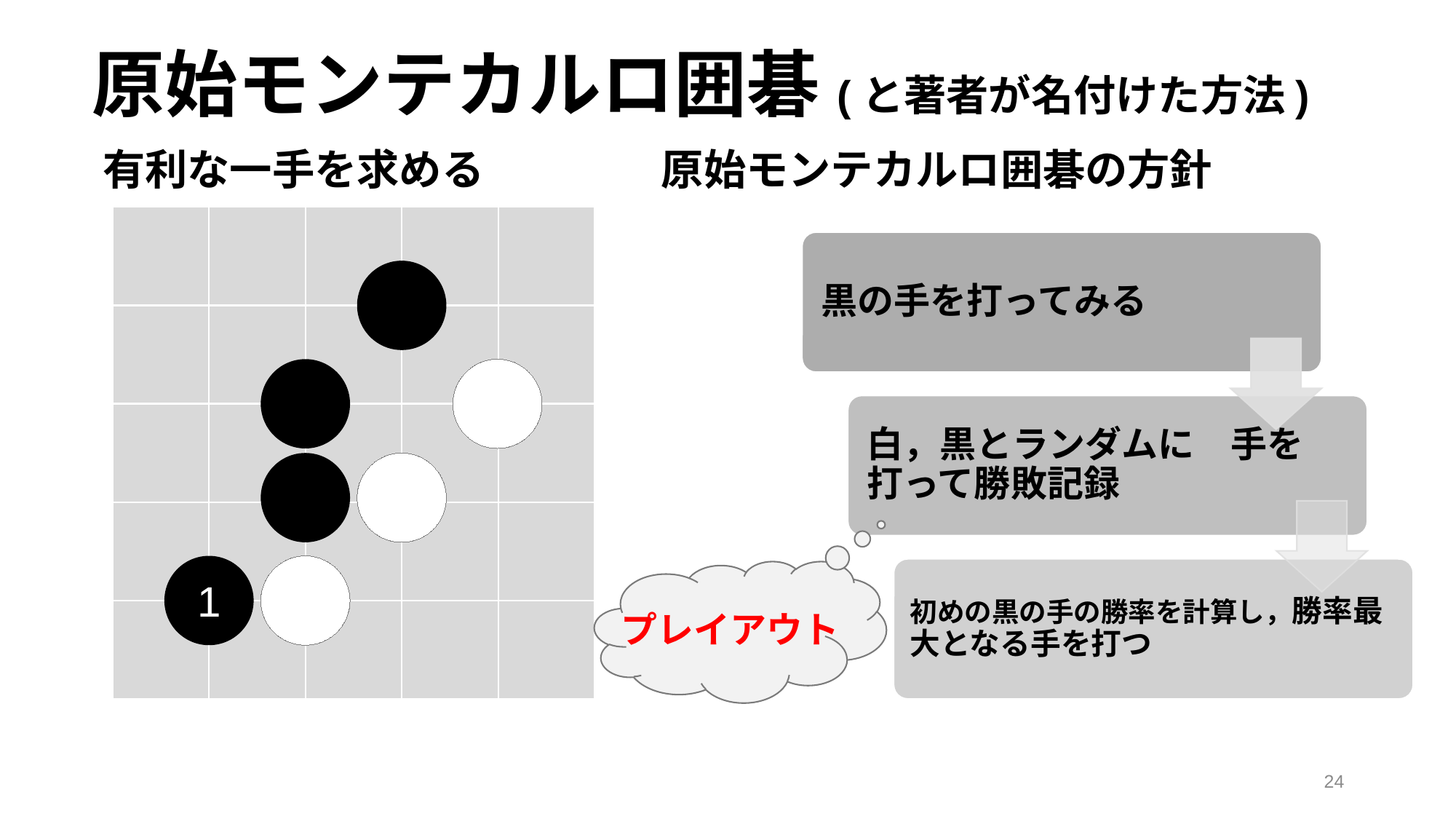

原始モンテカルロ囲碁(と著者が名付けた方法)
有利な一手を求める
原始モンテカルロ囲碁の方針

黒の手を打ってみる
白，黒とランダムに　手を打って勝敗記録
初めの黒の手の勝率を計算し，勝率最大となる手を打つ

1

プレイアウト

24